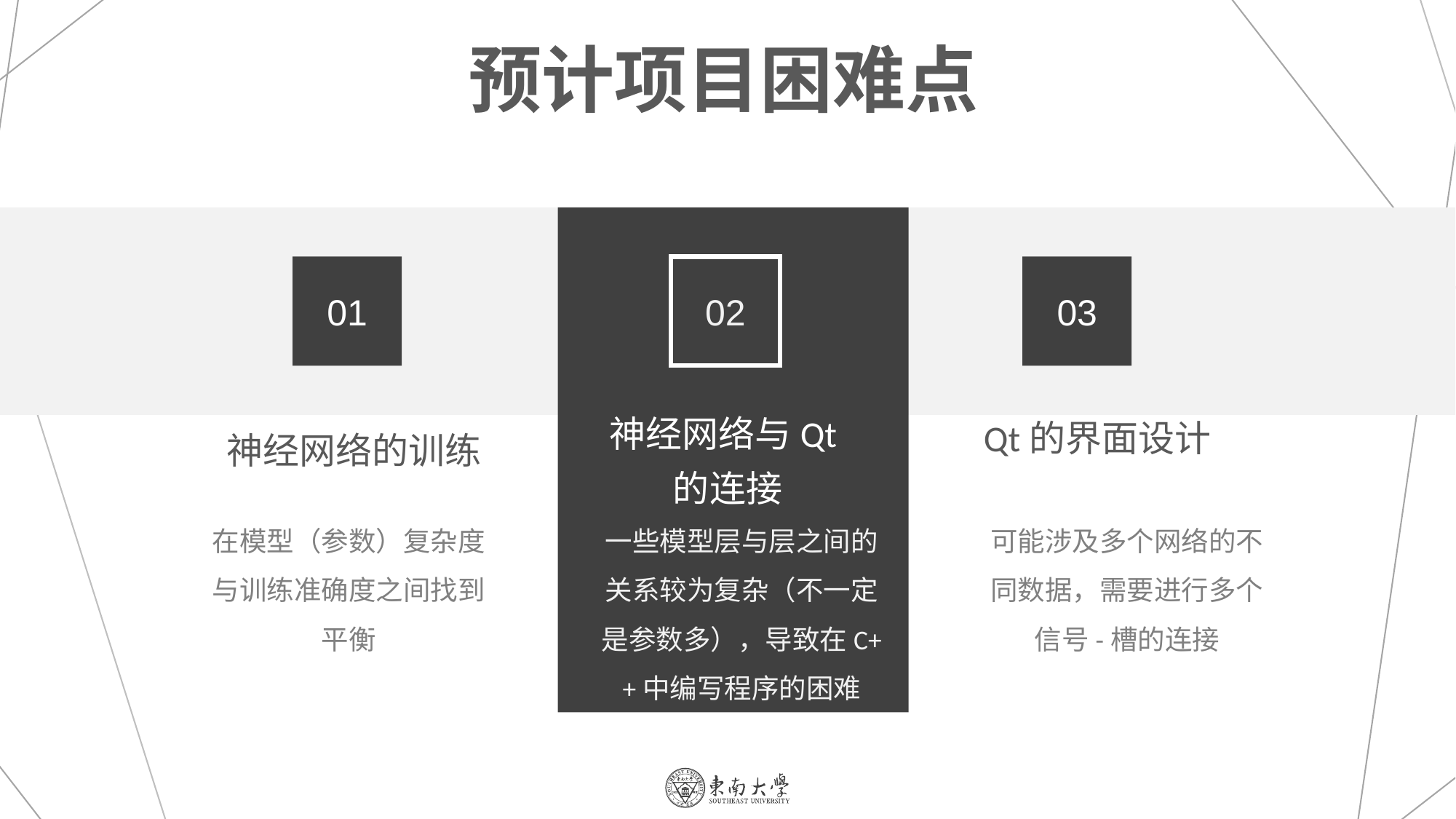

预计项目困难点

01
02
03
神经网络与Qt的连接
Qt的界面设计
神经网络的训练
在模型（参数）复杂度与训练准确度之间找到平衡
一些模型层与层之间的关系较为复杂（不一定是参数多），导致在C++中编写程序的困难
可能涉及多个网络的不同数据，需要进行多个信号-槽的连接